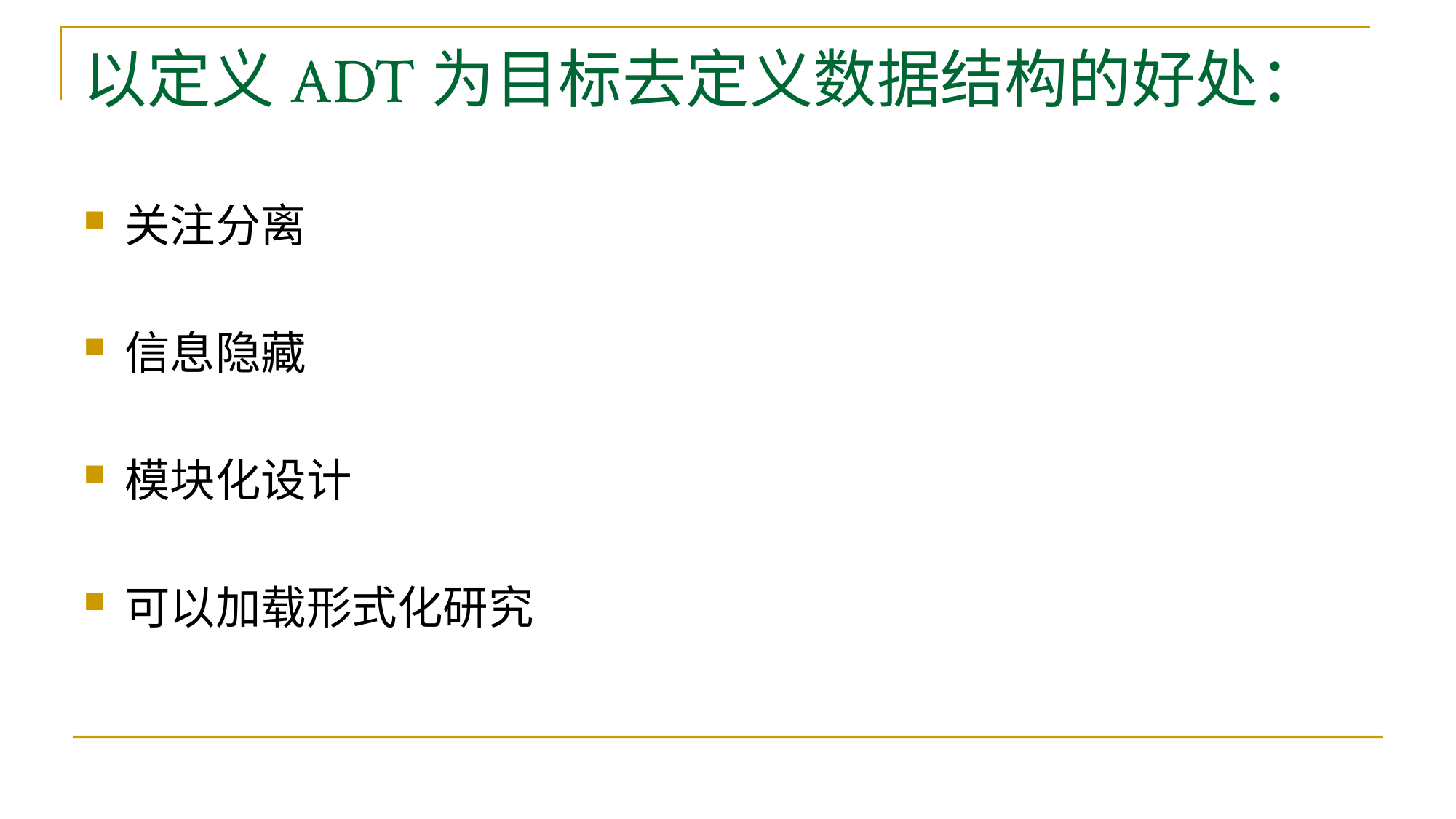

# 以定义ADT为目标去定义数据结构的好处：
关注分离

信息隐藏

模块化设计

可以加载形式化研究